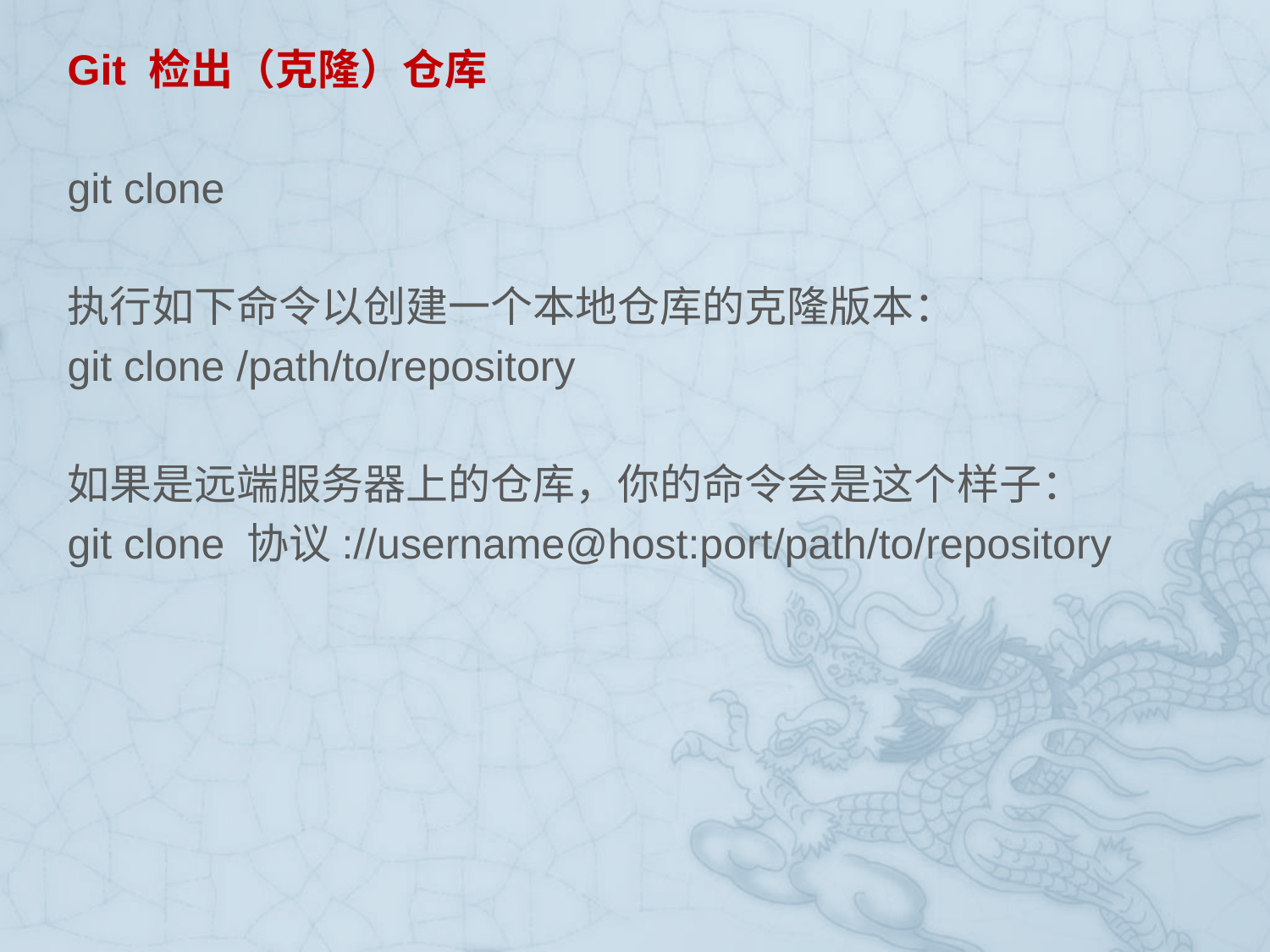

Git 检出（克隆）仓库

git clone

执行如下命令以创建一个本地仓库的克隆版本：
git clone /path/to/repository

如果是远端服务器上的仓库，你的命令会是这个样子：
git clone 协议://username@host:port/path/to/repository